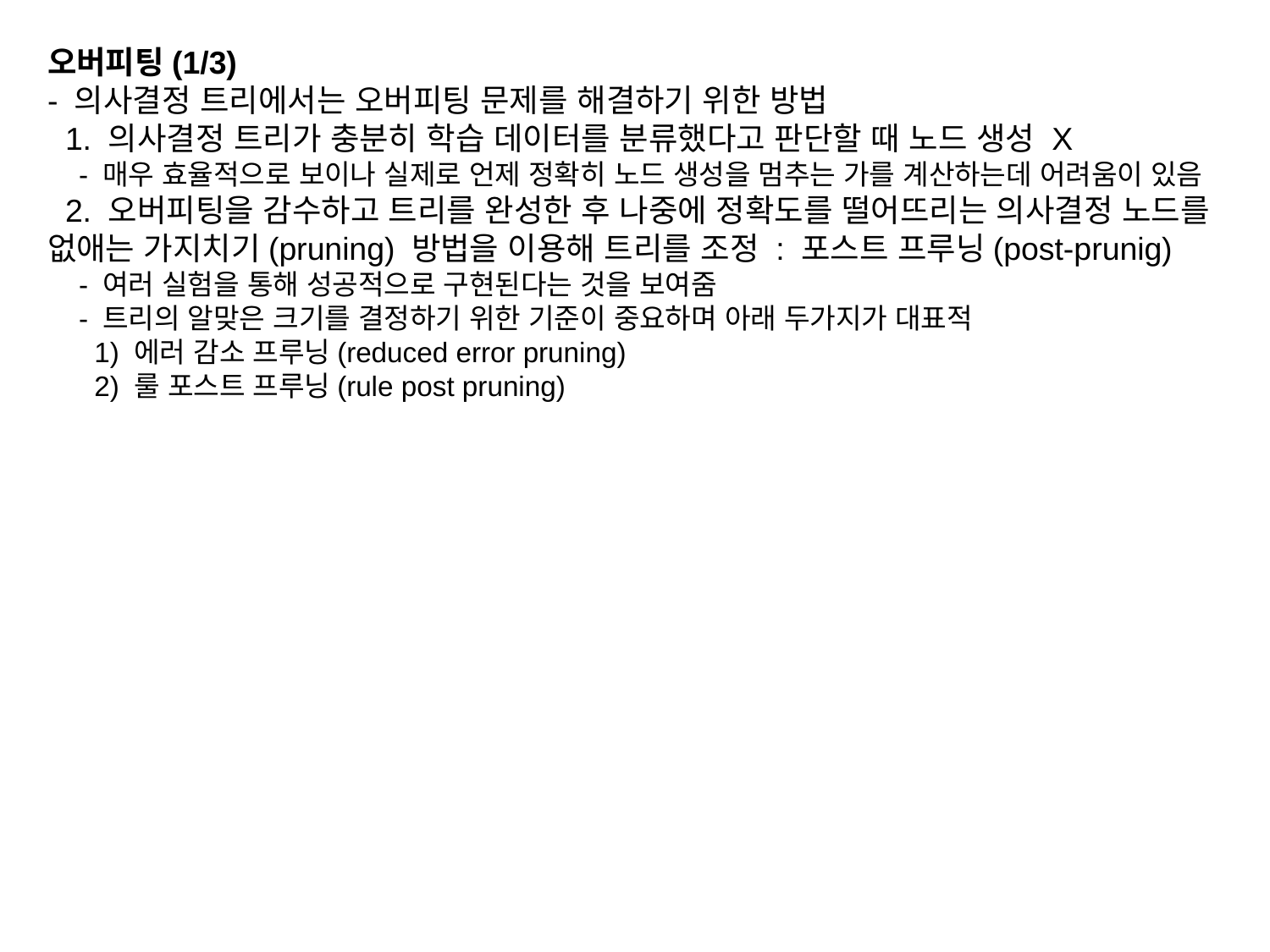

오버피팅(1/3)
- 의사결정 트리에서는 오버피팅 문제를 해결하기 위한 방법
  1. 의사결정 트리가 충분히 학습 데이터를 분류했다고 판단할 때 노드 생성 X
    - 매우 효율적으로 보이나 실제로 언제 정확히 노드 생성을 멈추는 가를 계산하는데 어려움이 있음
  2. 오버피팅을 감수하고 트리를 완성한 후 나중에 정확도를 떨어뜨리는 의사결정 노드를 없애는 가지치기(pruning) 방법을 이용해 트리를 조정 : 포스트 프루닝(post-prunig)
    - 여러 실험을 통해 성공적으로 구현된다는 것을 보여줌
    - 트리의 알맞은 크기를 결정하기 위한 기준이 중요하며 아래 두가지가 대표적
      1) 에러 감소 프루닝(reduced error pruning)
      2) 룰 포스트 프루닝(rule post pruning)